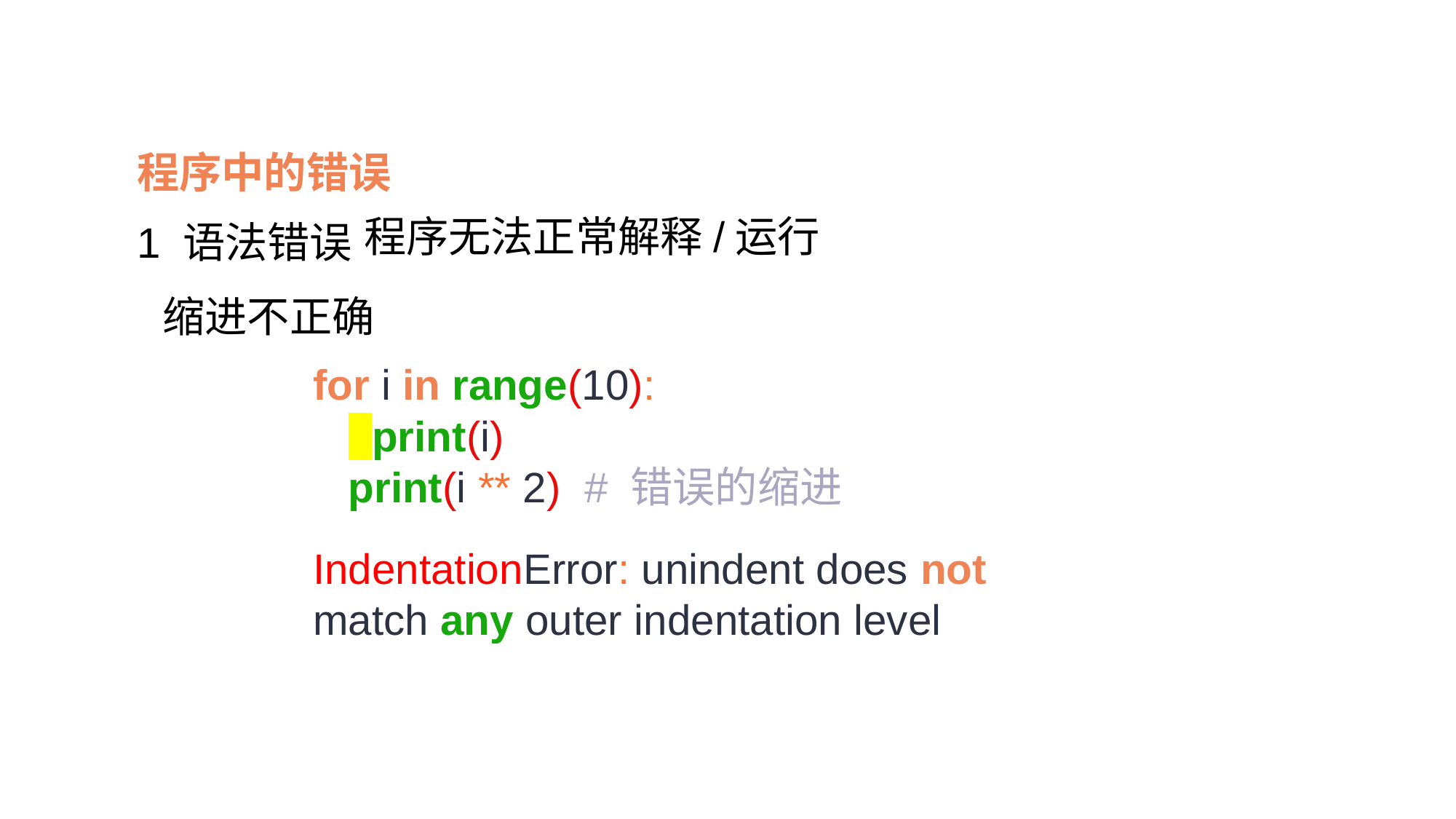

程序中的错误
1 语法错误
程序无法正常解释/运行
缩进不正确
for i in range(10):
     print(i)
   print(i ** 2)  # 错误的缩进
IndentationError: unindent does not match any outer indentation level